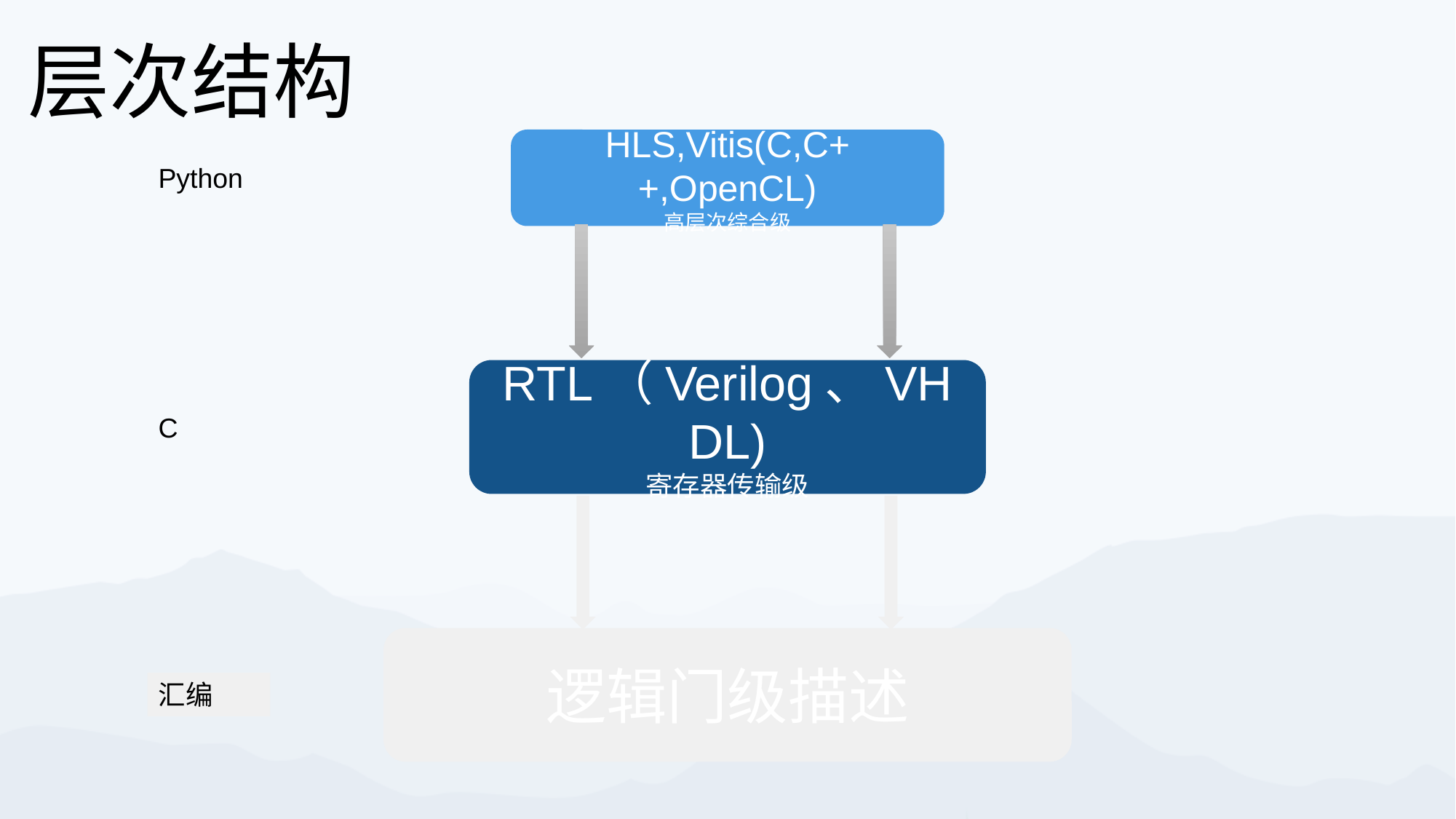

层次结构
HLS,Vitis(C,C++,OpenCL)
高层次综合级
Python

RTL（Verilog、VHDL)
寄存器传输级
C

逻辑门级描述
汇编